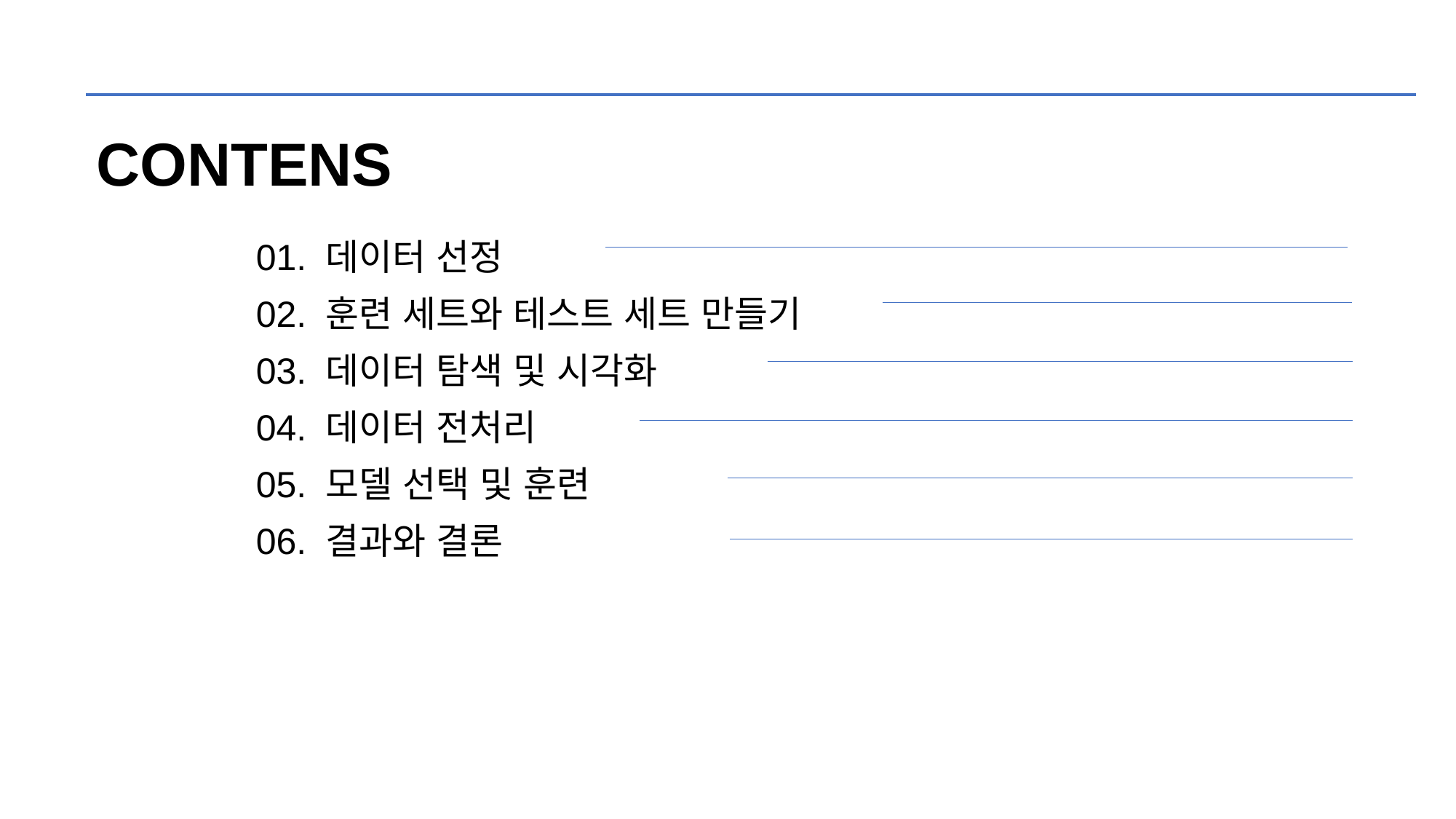

CONTENS
01. 데이터 선정
02. 훈련 세트와 테스트 세트 만들기
03. 데이터 탐색 및 시각화
04. 데이터 전처리
05. 모델 선택 및 훈련
06. 결과와 결론